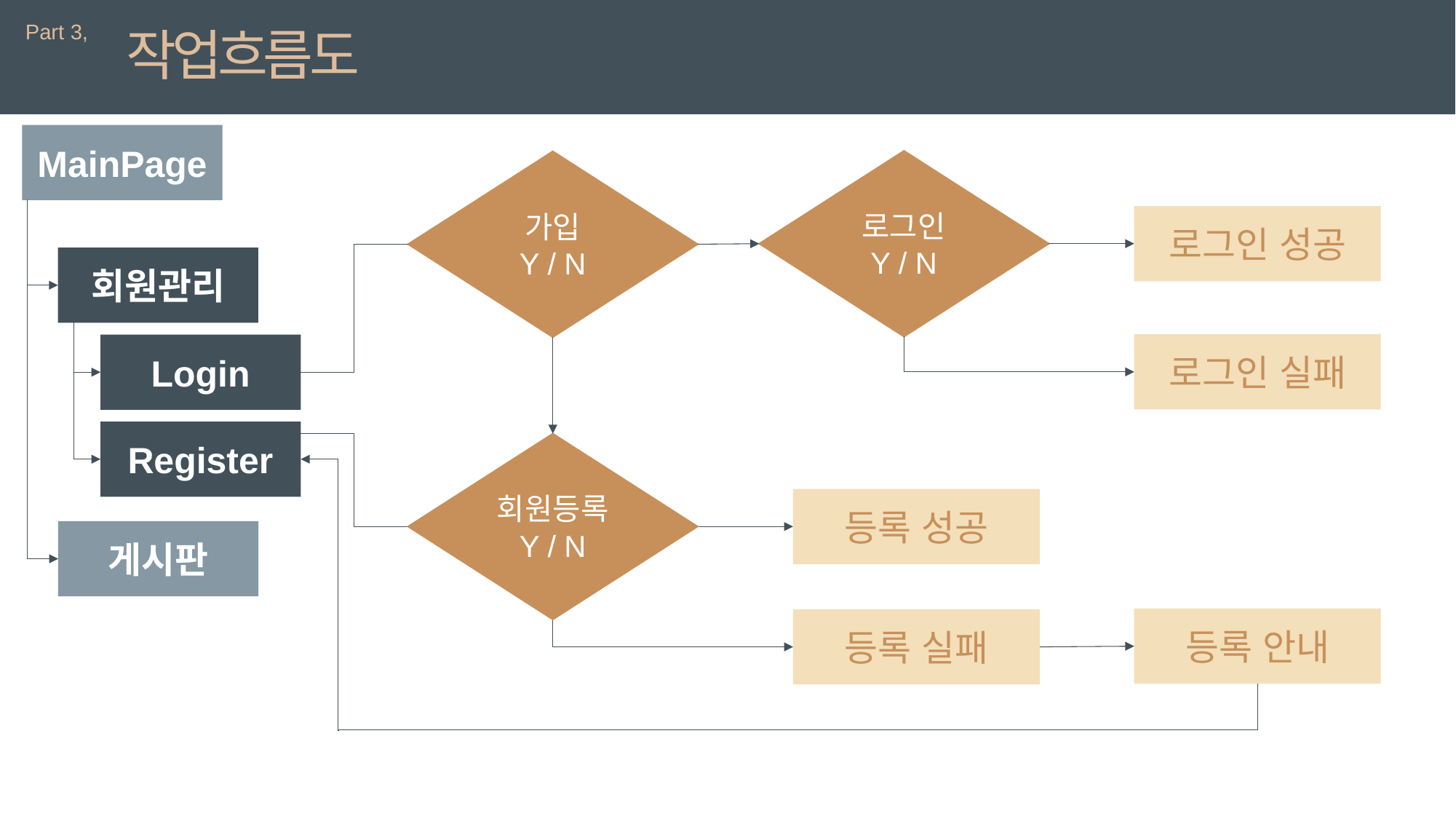

Part 3,
작업흐름도
MainPage
로그인
Y / N
가입
Y / N
로그인 성공
회원관리
로그인 실패
Login
Register
회원등록
Y / N
등록 성공
게시판
등록 안내
등록 실패